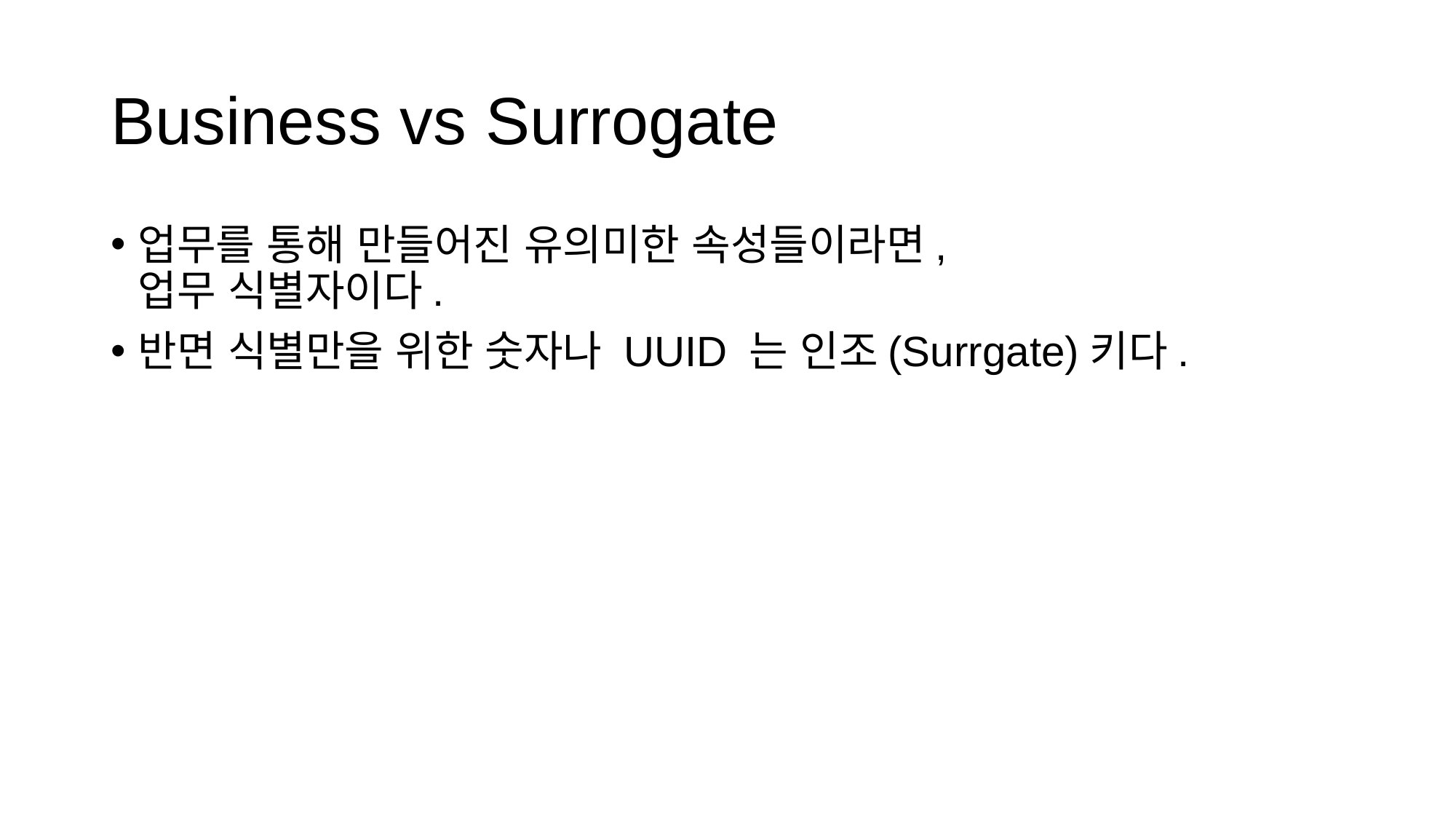

# Business vs Surrogate
업무를 통해 만들어진 유의미한 속성들이라면,
업무 식별자이다.
반면 식별만을 위한 숫자나 UUID 는 인조(Surrgate)키다.